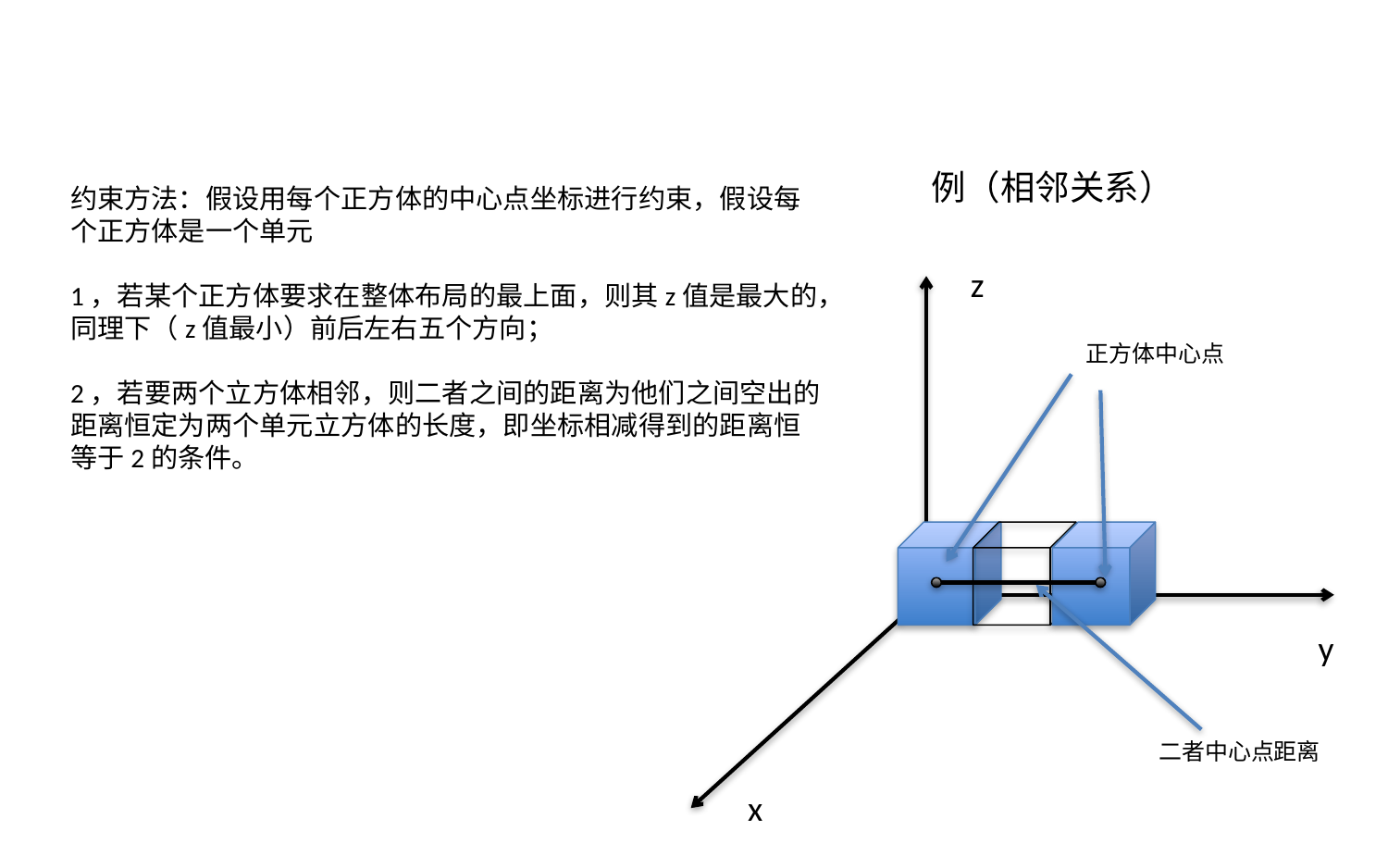

例（相邻关系）
约束方法：假设用每个正方体的中心点坐标进行约束，假设每
个正方体是一个单元

1，若某个正方体要求在整体布局的最上面，则其z值是最大的，
同理下（z值最小）前后左右五个方向；

2，若要两个立方体相邻，则二者之间的距离为他们之间空出的
距离恒定为两个单元立方体的长度，即坐标相减得到的距离恒
等于2的条件。
z
正方体中心点

y
二者中心点距离
x